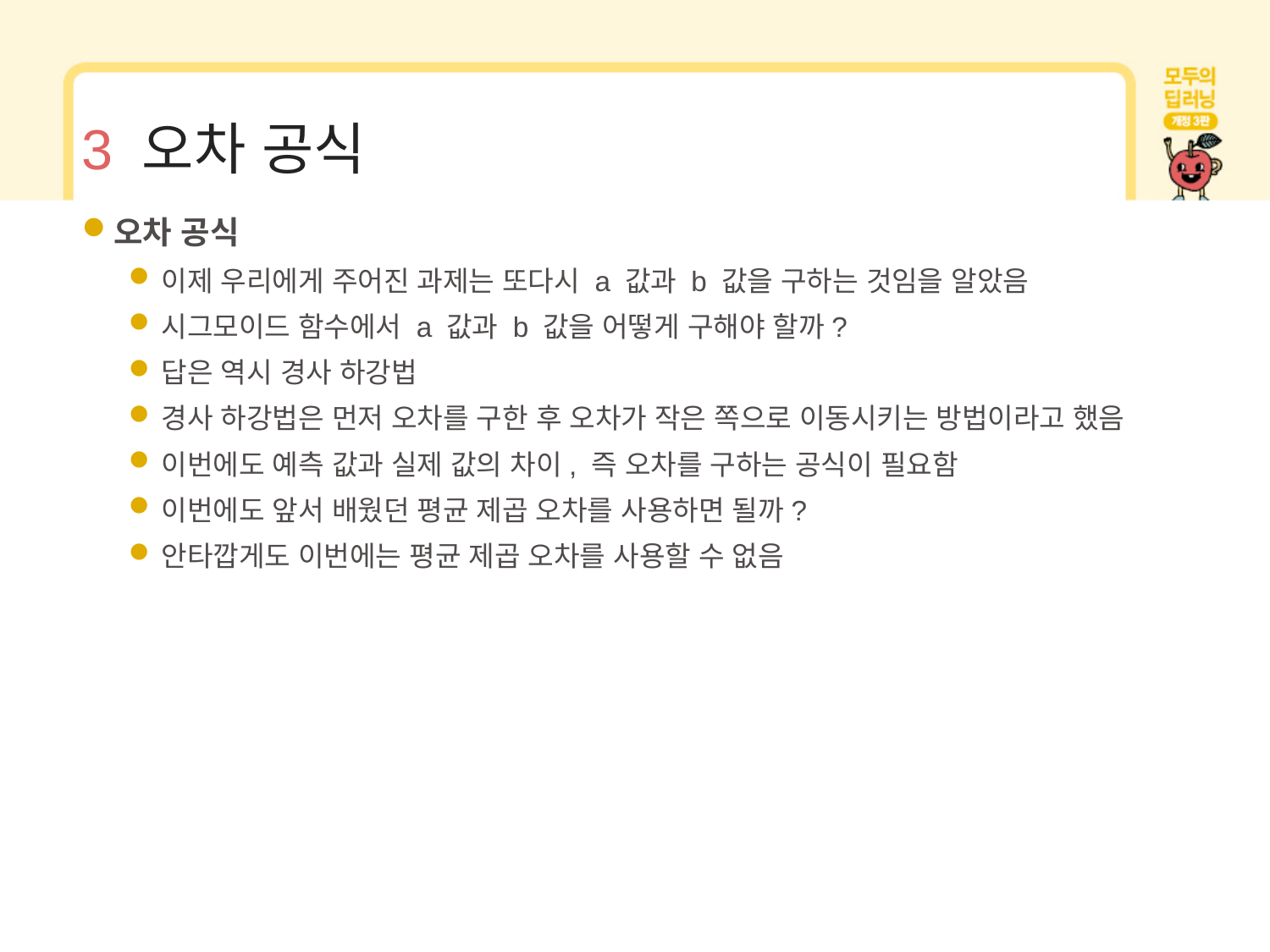

# 3 오차 공식
오차 공식
이제 우리에게 주어진 과제는 또다시 a 값과 b 값을 구하는 것임을 알았음
시그모이드 함수에서 a 값과 b 값을 어떻게 구해야 할까?
답은 역시 경사 하강법
경사 하강법은 먼저 오차를 구한 후 오차가 작은 쪽으로 이동시키는 방법이라고 했음
이번에도 예측 값과 실제 값의 차이, 즉 오차를 구하는 공식이 필요함
이번에도 앞서 배웠던 평균 제곱 오차를 사용하면 될까?
안타깝게도 이번에는 평균 제곱 오차를 사용할 수 없음